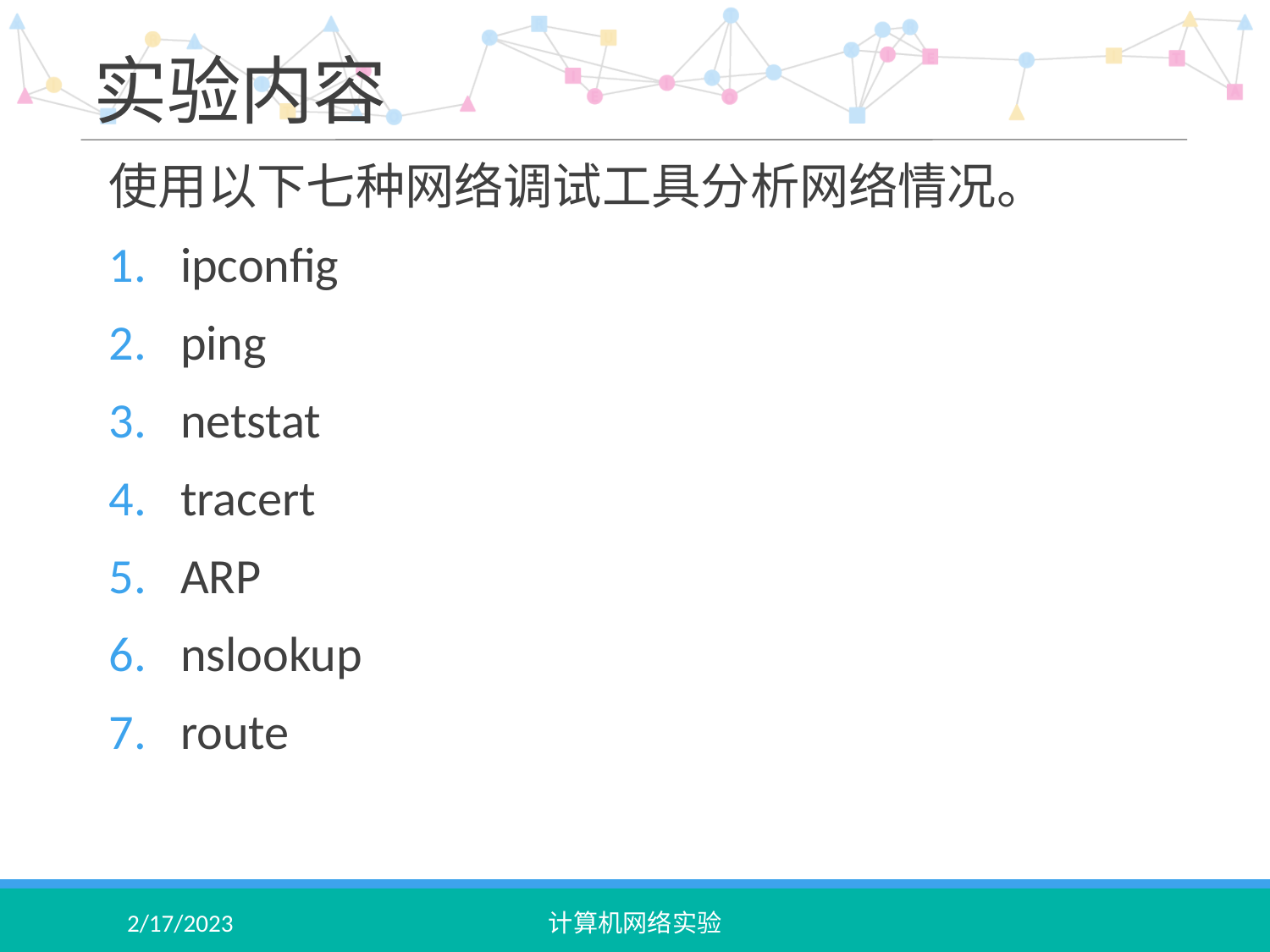

# 实验内容
使用以下七种网络调试工具分析网络情况。
ipconfig
ping
netstat
tracert
ARP
nslookup
route
2/17/2023
计算机网络实验
3